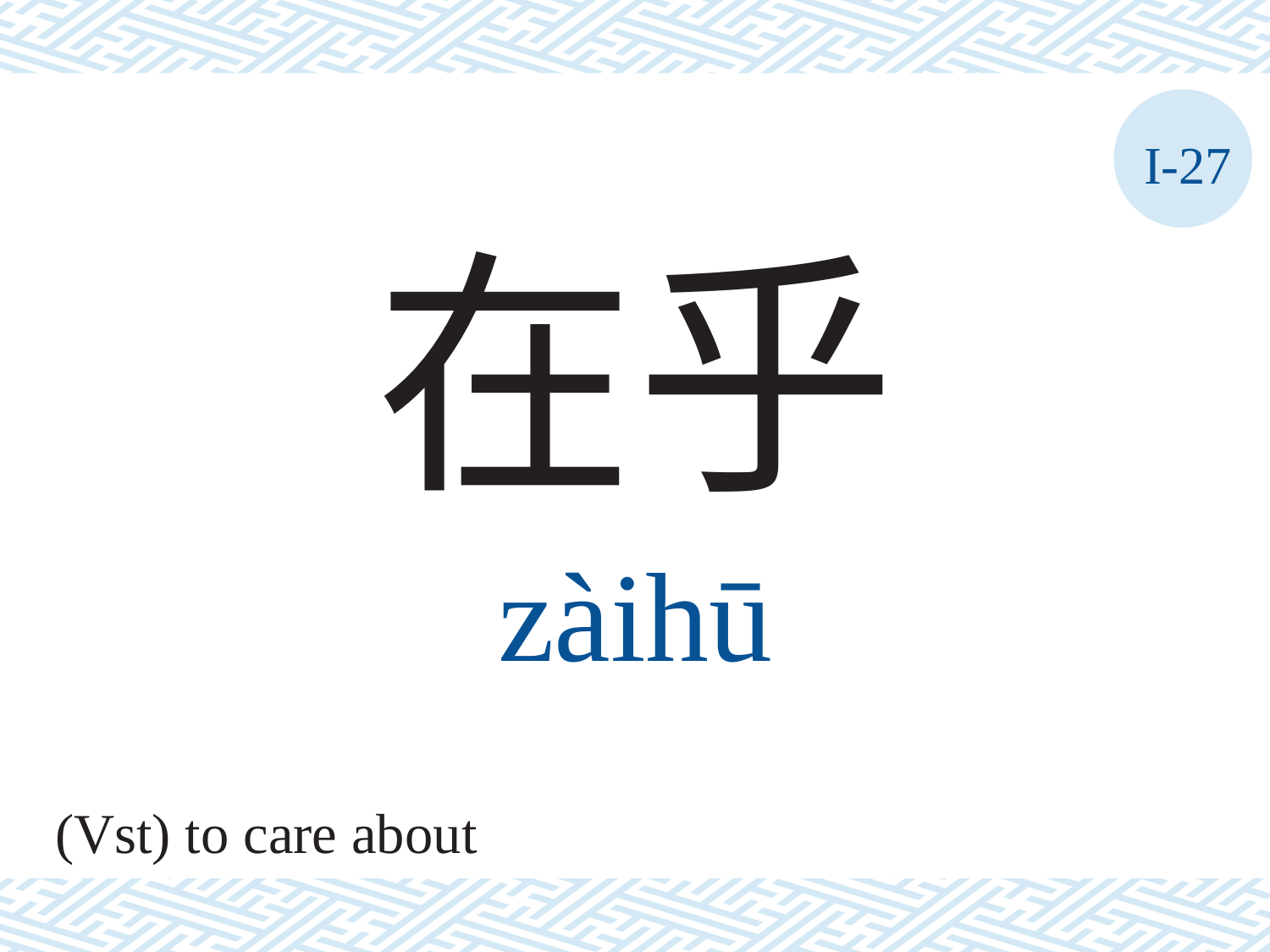

I-27
在乎
zàihū
(Vst) to care about